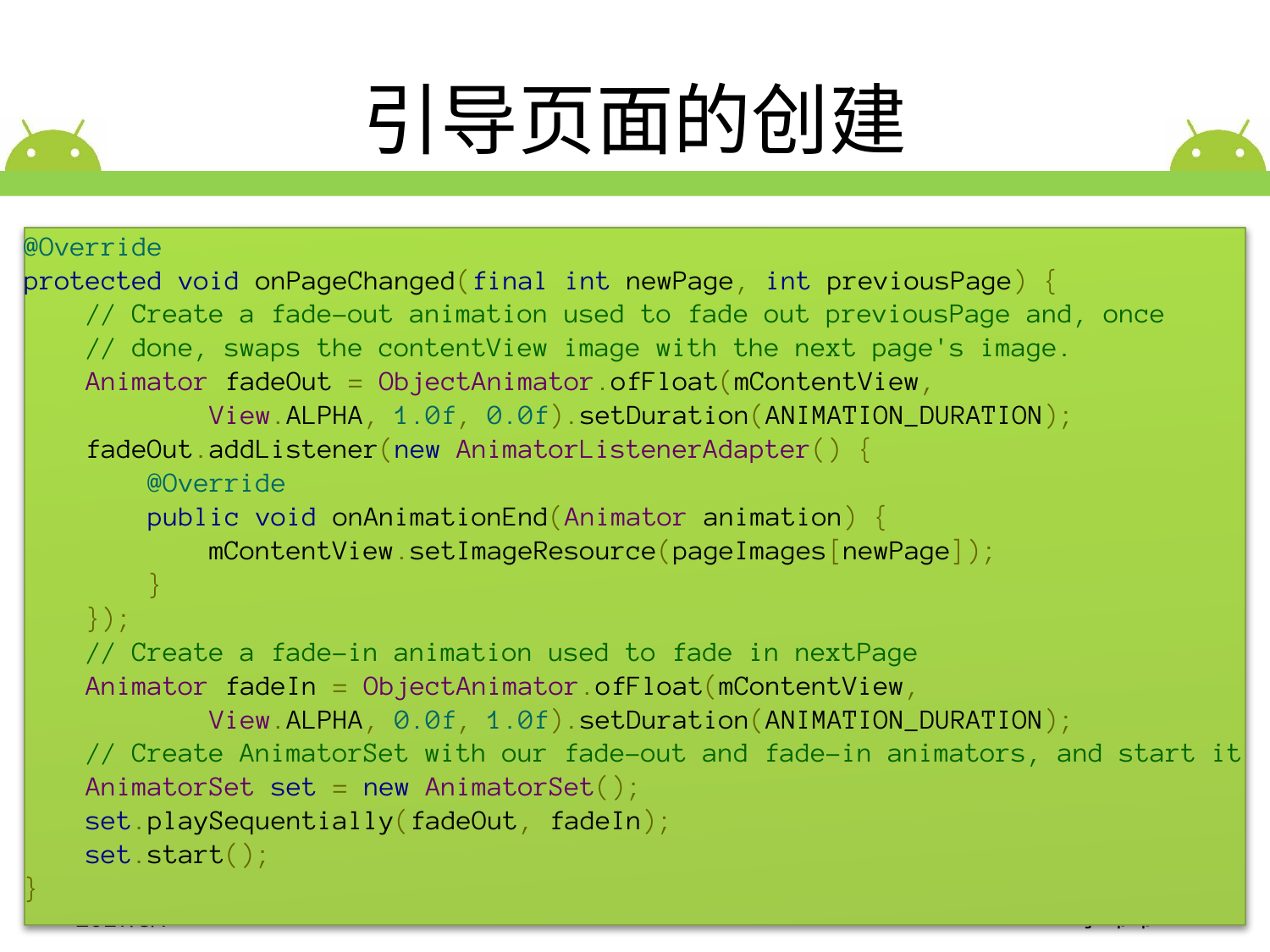

# 引导页面的创建

@Override
protected void onPageChanged(final int newPage, int previousPage) {
    // Create a fade-out animation used to fade out previousPage and, once
    // done, swaps the contentView image with the next page's image.
    Animator fadeOut = ObjectAnimator.ofFloat(mContentView,
            View.ALPHA, 1.0f, 0.0f).setDuration(ANIMATION_DURATION);
    fadeOut.addListener(new AnimatorListenerAdapter() {
        @Override
        public void onAnimationEnd(Animator animation) {
            mContentView.setImageResource(pageImages[newPage]);
        }
    });
    // Create a fade-in animation used to fade in nextPage
    Animator fadeIn = ObjectAnimator.ofFloat(mContentView,
            View.ALPHA, 0.0f, 1.0f).setDuration(ANIMATION_DURATION);
    // Create AnimatorSet with our fade-out and fade-in animators, and start it
    AnimatorSet set = new AnimatorSet();
    set.playSequentially(fadeOut, fadeIn);
    set.start();
}